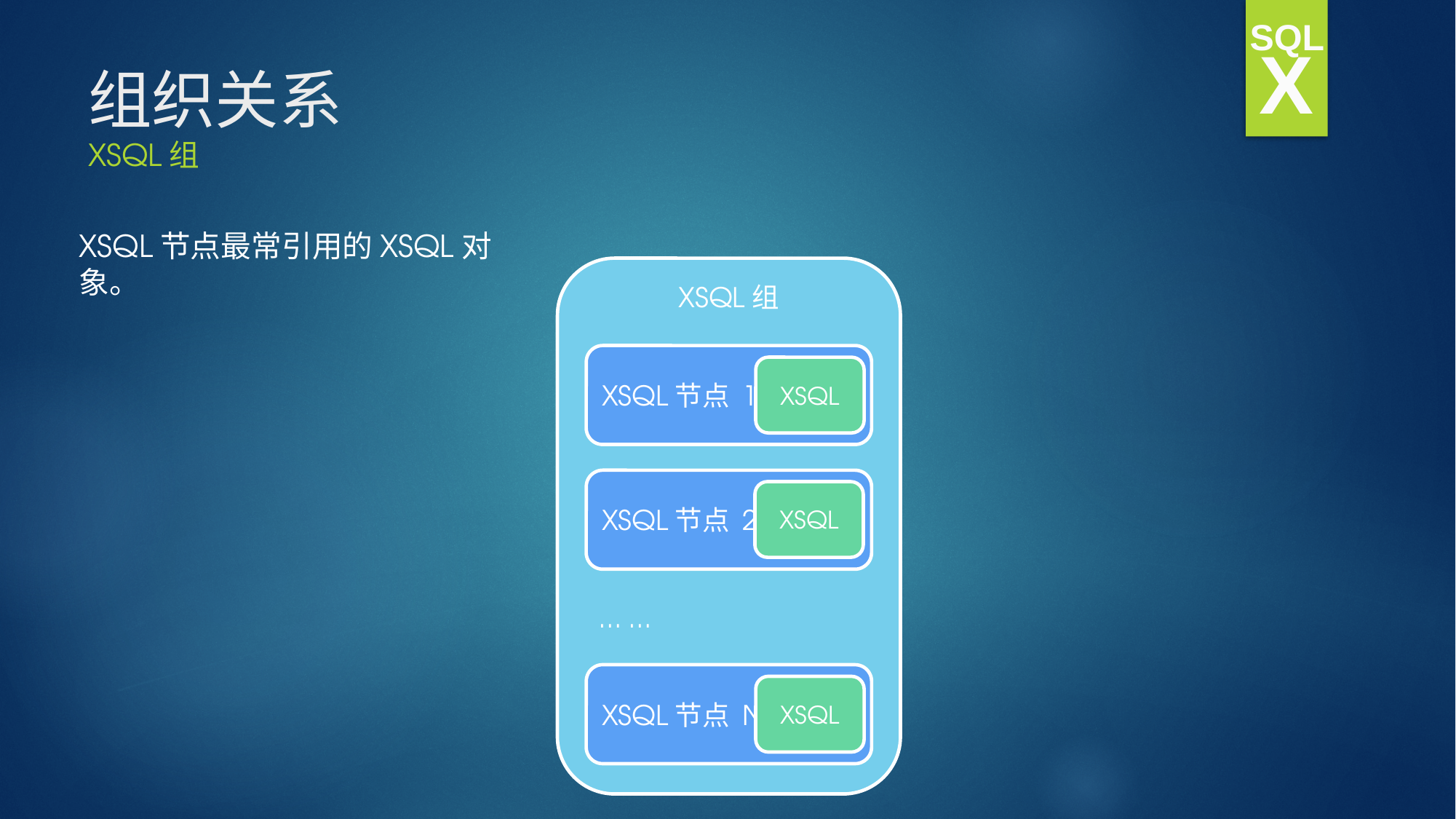

SQL
X
# 组织关系 XSQL组
XSQL节点最常引用的XSQL对象。
XSQL组
XSQL节点 1
XSQL
XSQL节点 2
XSQL
… …
XSQL节点 N
XSQL